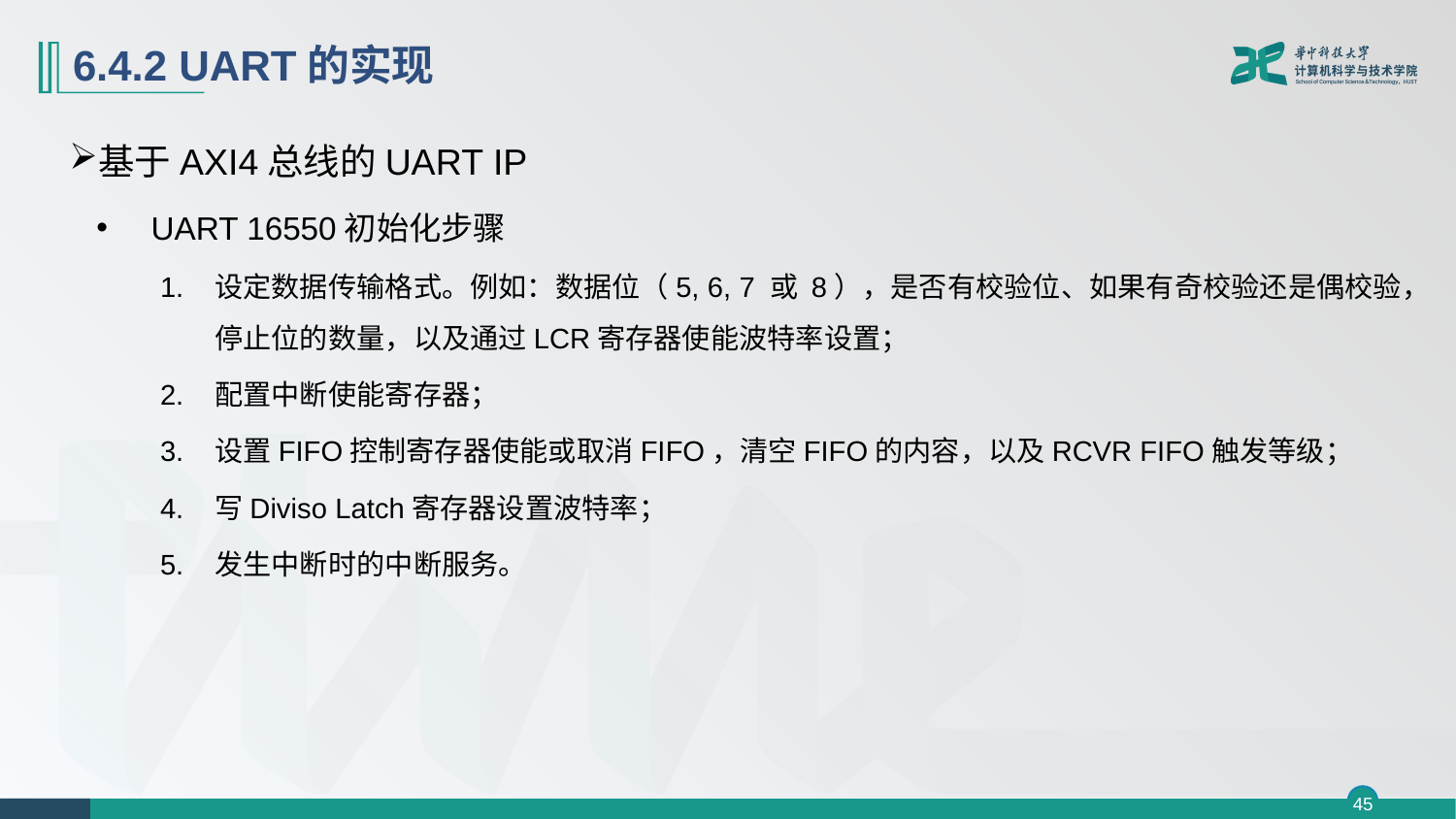

# 6.4.2 UART的实现
基于AXI4总线的UART IP
UART 16550初始化步骤
设定数据传输格式。例如：数据位（5, 6, 7 或 8），是否有校验位、如果有奇校验还是偶校验，停止位的数量，以及通过LCR寄存器使能波特率设置；
配置中断使能寄存器；
设置FIFO控制寄存器使能或取消FIFO，清空FIFO的内容，以及RCVR FIFO触发等级；
写Diviso Latch寄存器设置波特率；
发生中断时的中断服务。